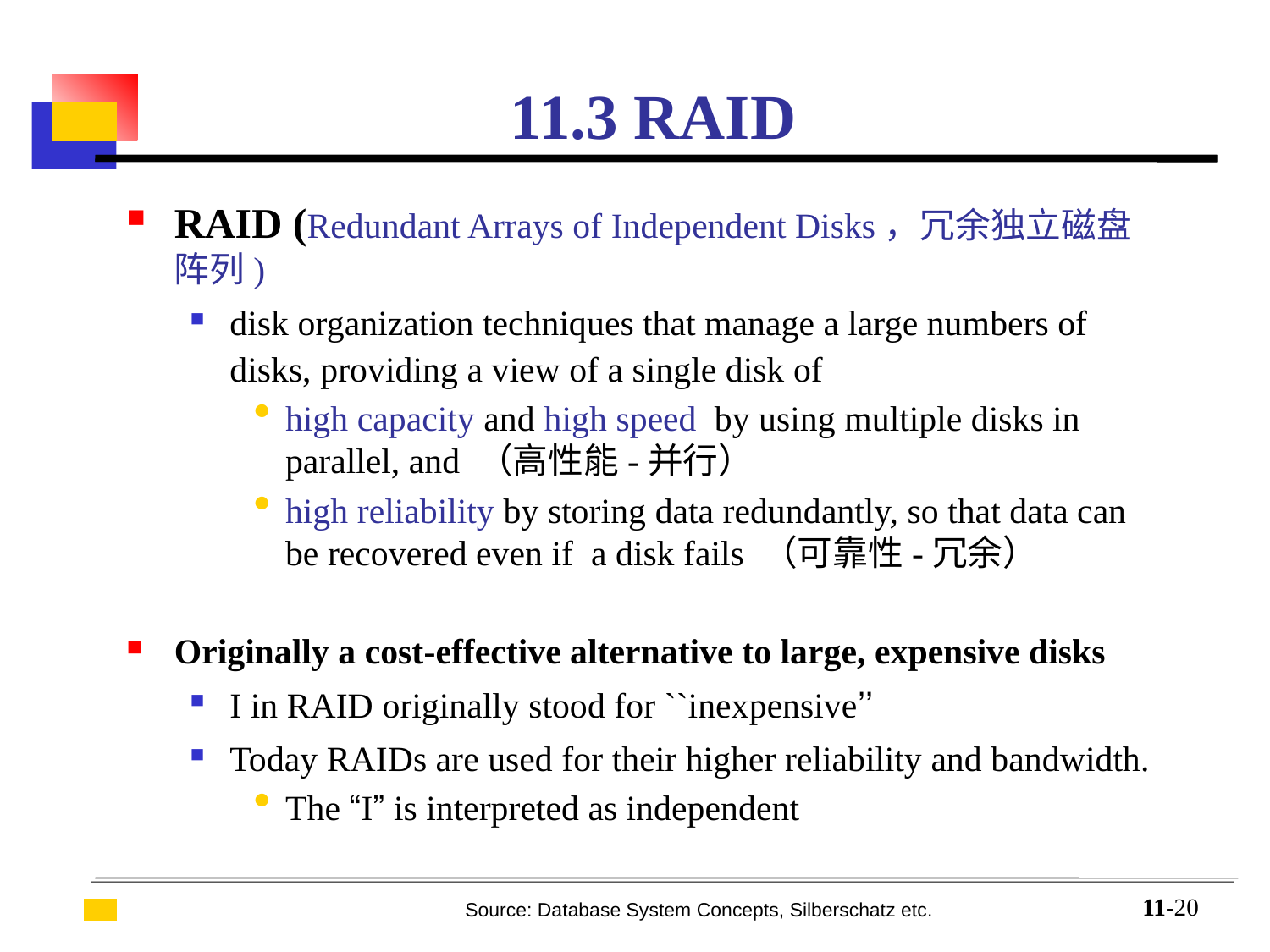

# 11.3 RAID
RAID (Redundant Arrays of Independent Disks，冗余独立磁盘阵列)
disk organization techniques that manage a large numbers of disks, providing a view of a single disk of
high capacity and high speed  by using multiple disks in parallel, and （高性能-并行）
high reliability by storing data redundantly, so that data can be recovered even if  a disk fails （可靠性-冗余）

Originally a cost-effective alternative to large, expensive disks
I in RAID originally stood for ``inexpensive’’
Today RAIDs are used for their higher reliability and bandwidth.
The “I” is interpreted as independent
11-20